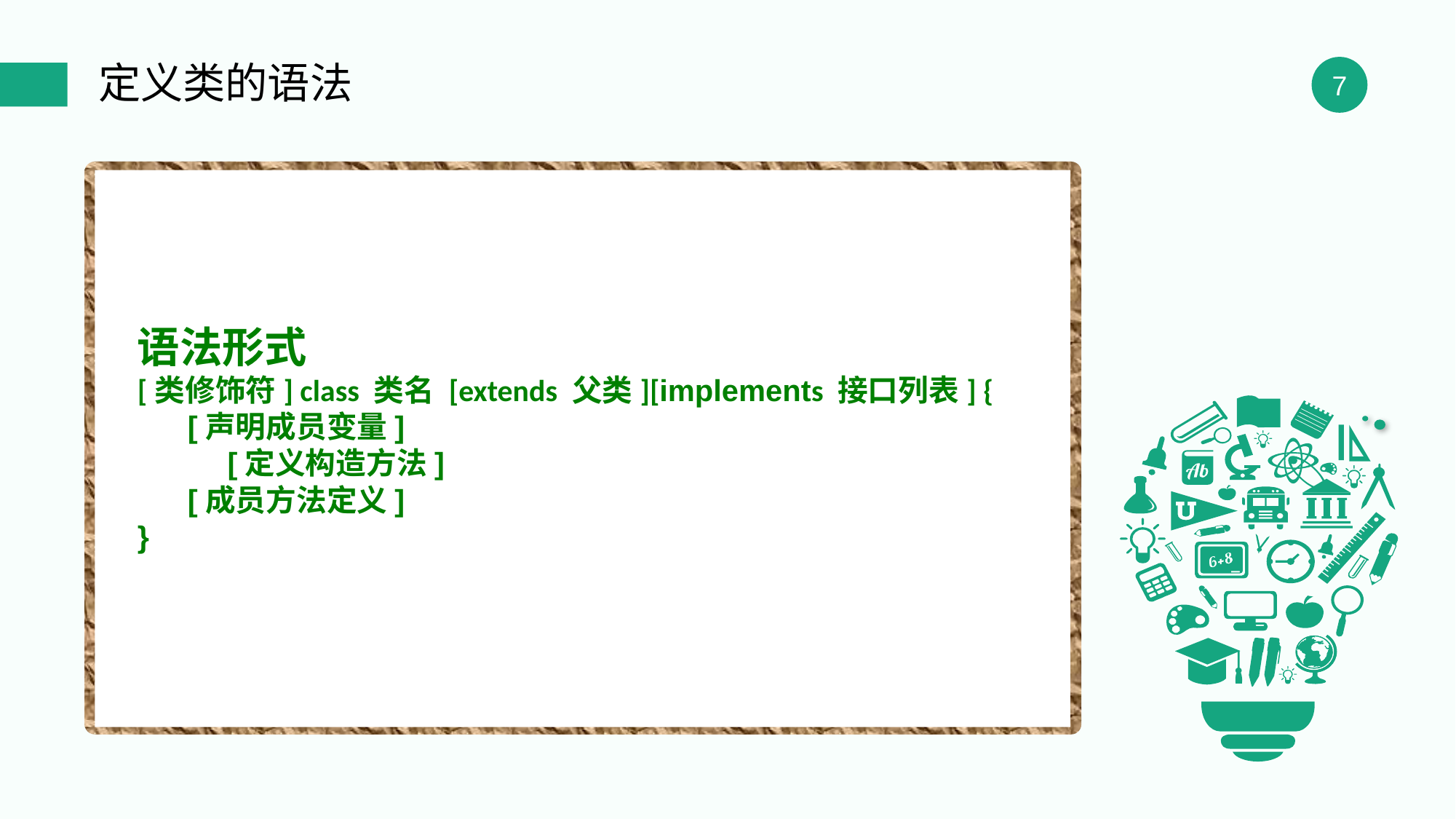

定义类的语法

语法形式
[类修饰符] class 类名 [extends 父类][implements 接口列表] {
      [声明成员变量]
             [定义构造方法]
      [成员方法定义]
}